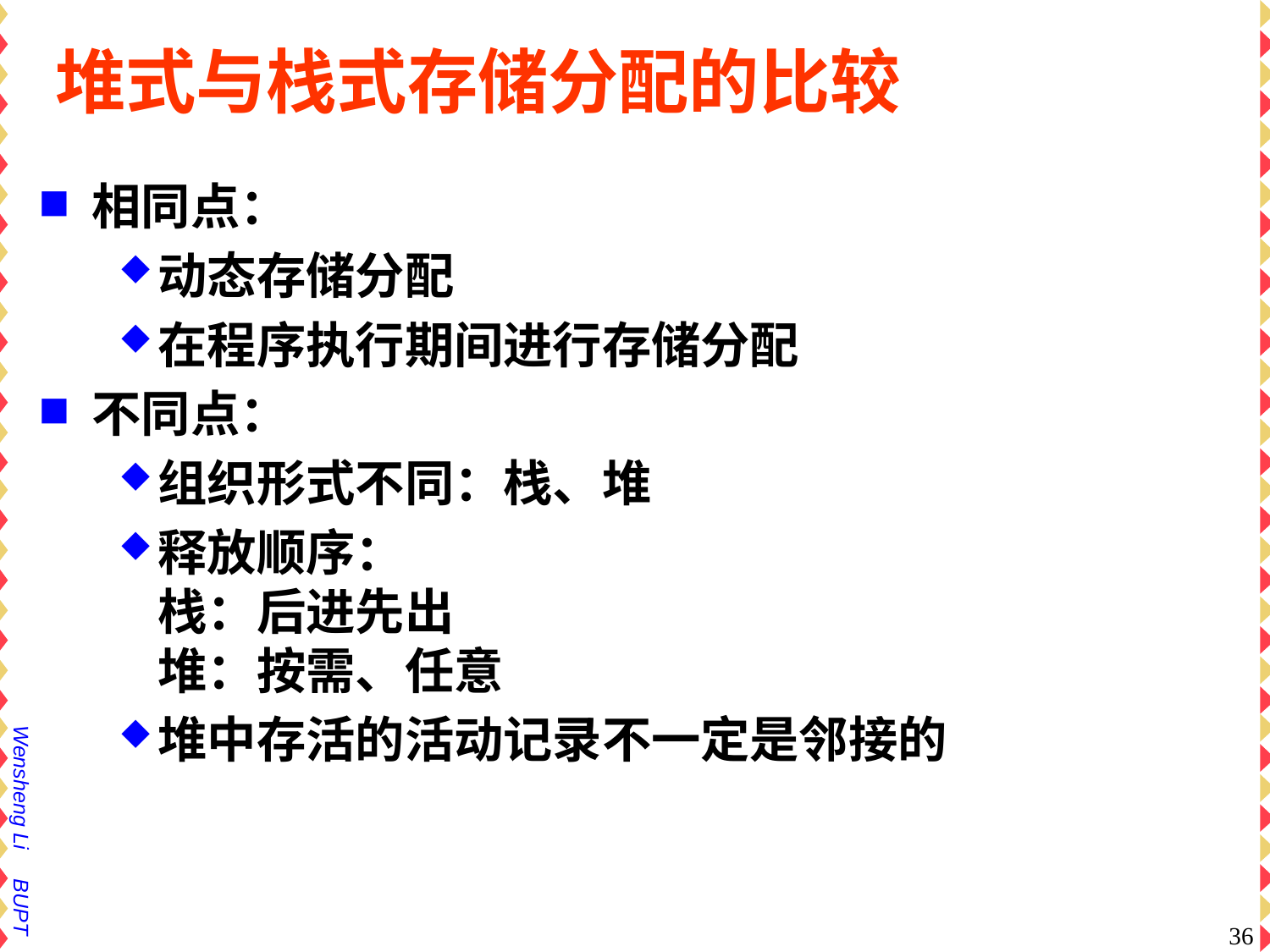

# 堆式与栈式存储分配的比较
相同点：
动态存储分配
在程序执行期间进行存储分配
不同点：
组织形式不同：栈、堆
释放顺序：
栈：后进先出
堆：按需、任意
堆中存活的活动记录不一定是邻接的
36